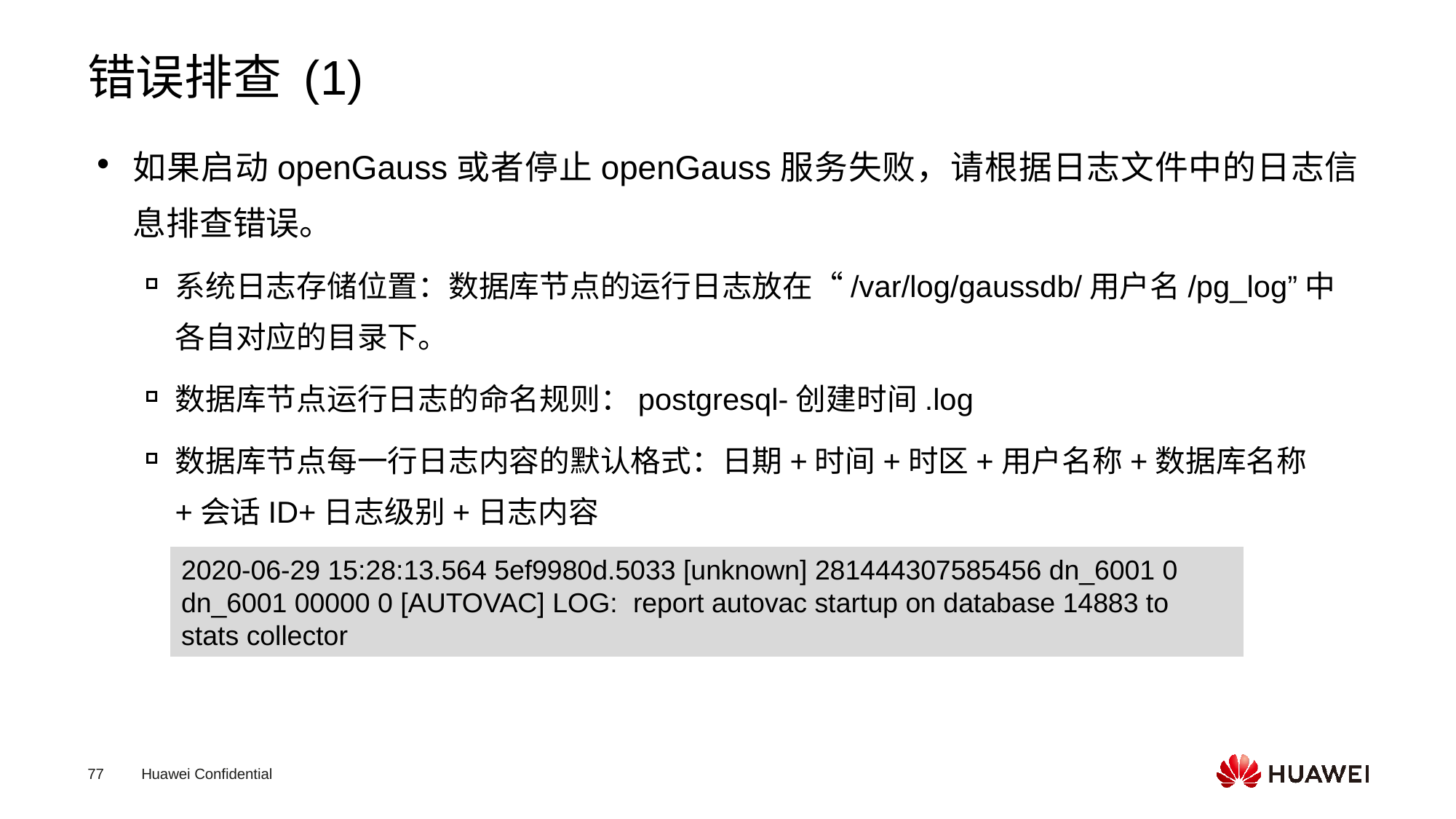

# 错误排查 (1)
如果启动openGauss或者停止openGauss服务失败，请根据日志文件中的日志信息排查错误。
系统日志存储位置：数据库节点的运行日志放在“/var/log/gaussdb/用户名/pg_log”中各自对应的目录下。
数据库节点运行日志的命名规则：postgresql-创建时间.log
数据库节点每一行日志内容的默认格式：日期+时间+时区+用户名称+数据库名称+会话ID+日志级别+日志内容

2020-06-29 15:28:13.564 5ef9980d.5033 [unknown] 281444307585456 dn_6001 0 dn_6001 00000 0 [AUTOVAC] LOG:  report autovac startup on database 14883 to stats collector